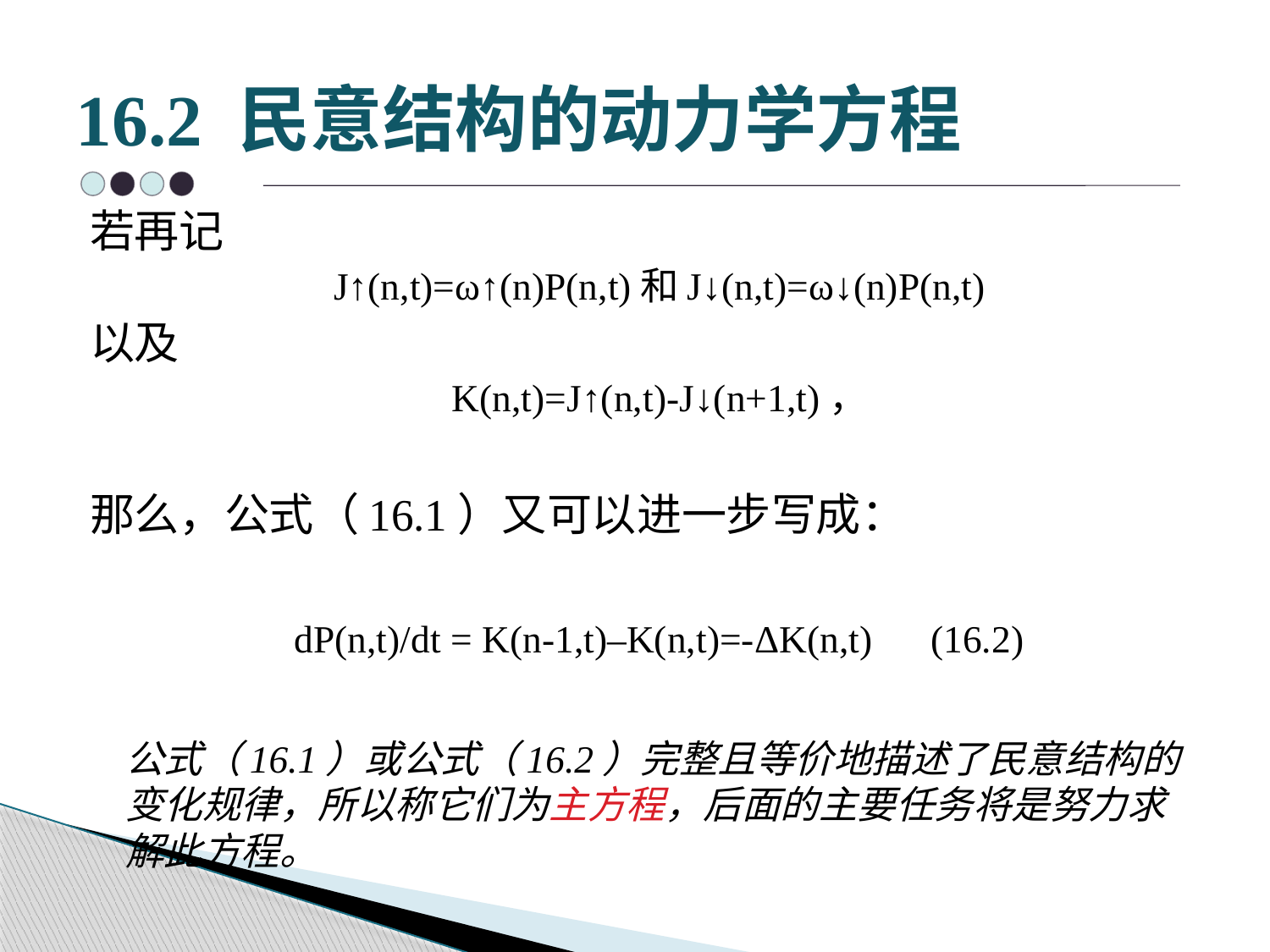

# 16.2 民意结构的动力学方程

若再记
J↑(n,t)=ω↑(n)P(n,t)和J↓(n,t)=ω↓(n)P(n,t)
以及
K(n,t)=J↑(n,t)-J↓(n+1,t)，

那么，公式（16.1）又可以进一步写成：

dP(n,t)/dt = K(n-1,t)–K(n,t)=-ΔK(n,t)      (16.2)

	公式（16.1）或公式（16.2）完整且等价地描述了民意结构的变化规律，所以称它们为主方程，后面的主要任务将是努力求解此方程。